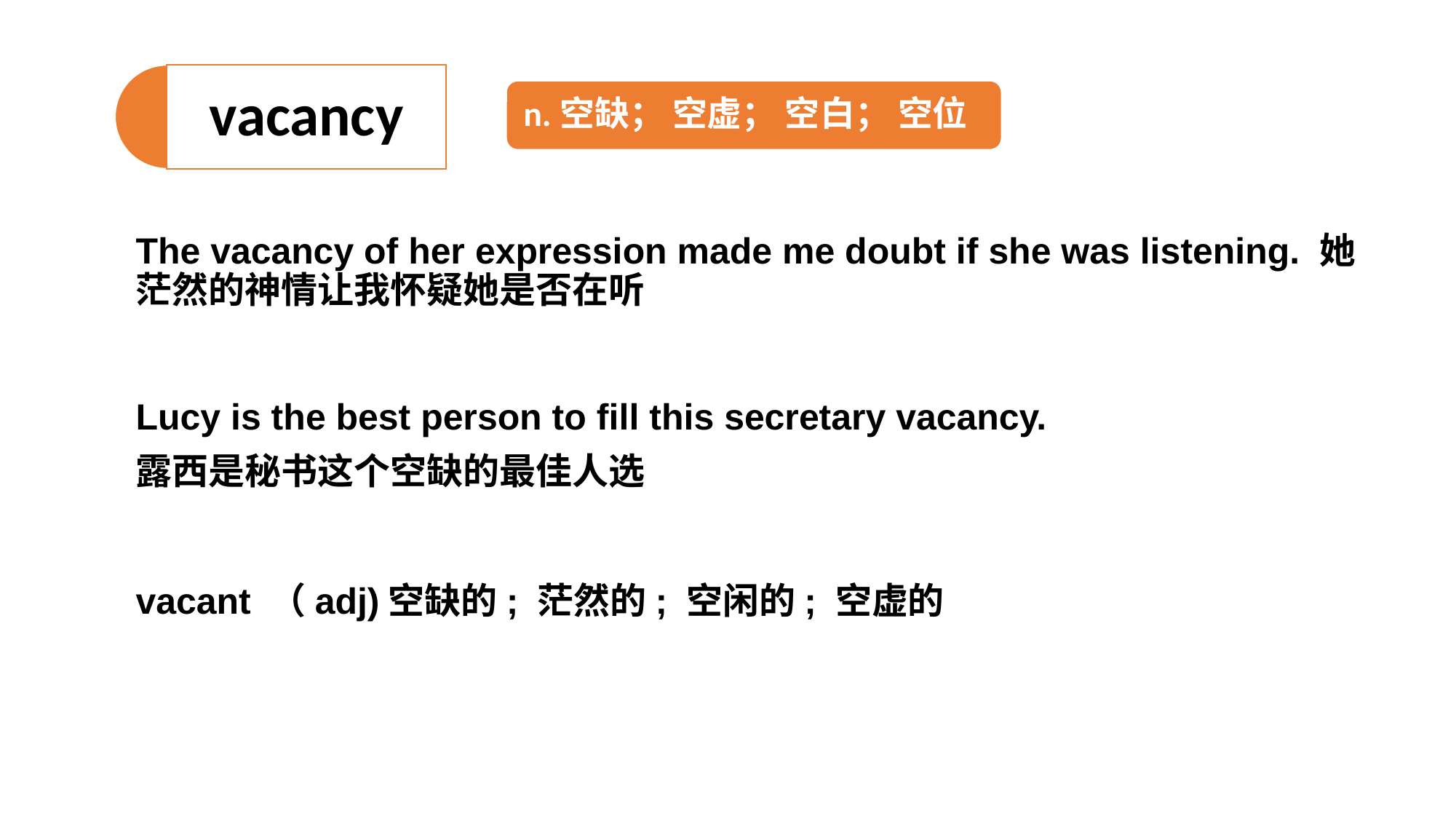

vacancy
n.空缺； 空虚； 空白； 空位
The vacancy of her expression made me doubt if she was listening. 她茫然的神情让我怀疑她是否在听
Lucy is the best person to fill this secretary vacancy.
露西是秘书这个空缺的最佳人选
vacant （adj)空缺的; 茫然的; 空闲的; 空虚的